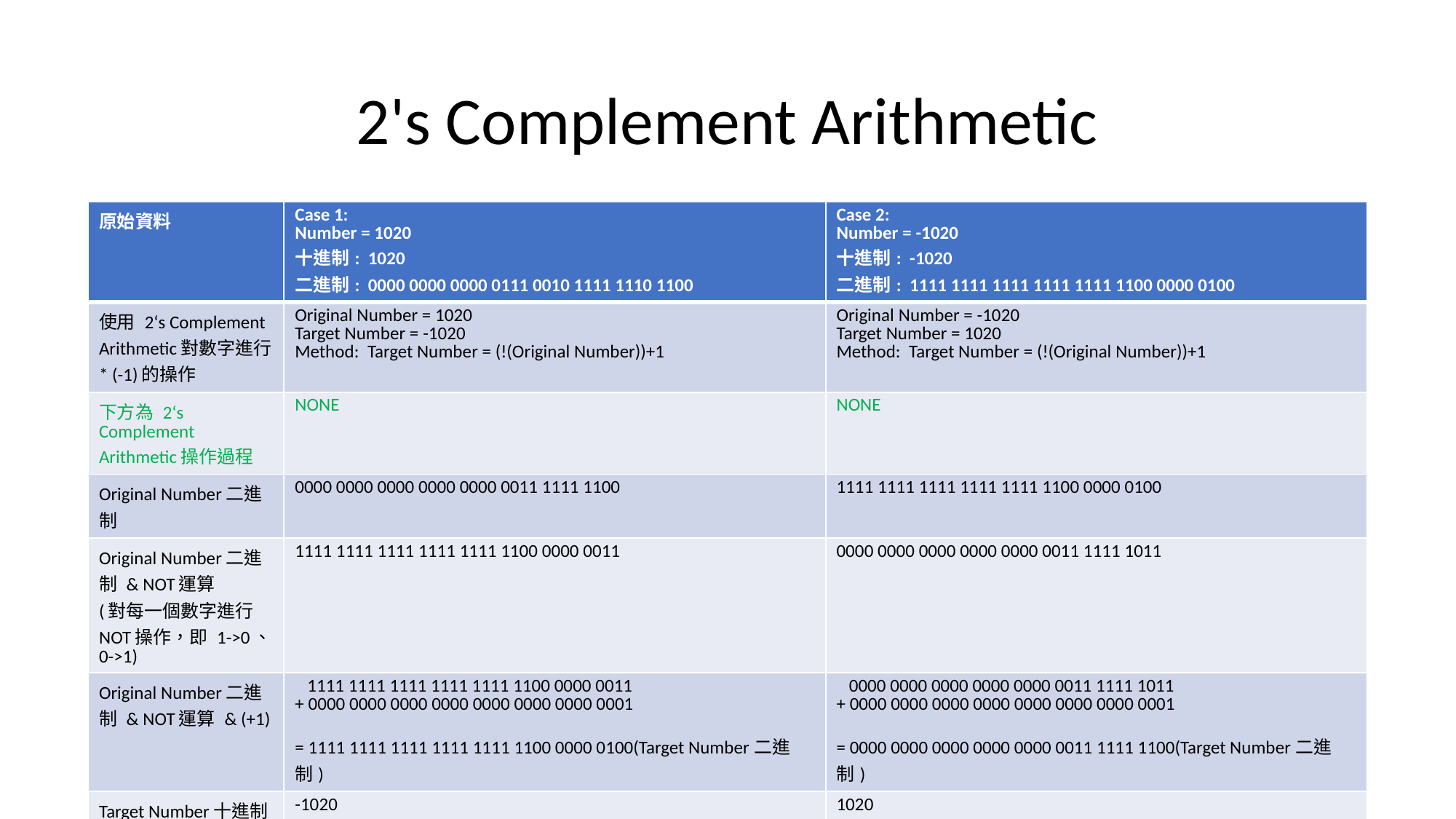

# 2's Complement Arithmetic
| 原始資料 | Case 1: Number = 1020 十進制: 1020 二進制: 0000 0000 0000 0111 0010 1111 1110 1100 | Case 2: Number = -1020 十進制: -1020 二進制: 1111 1111 1111 1111 1111 1100 0000 0100 |
| --- | --- | --- |
| 使用 2‘s Complement Arithmetic對數字進行 \* (-1)的操作 | Original Number = 1020 Target Number = -1020 Method: Target Number = (!(Original Number))+1 | Original Number = -1020 Target Number = 1020 Method: Target Number = (!(Original Number))+1 |
| 下方為 2‘s Complement Arithmetic操作過程 | NONE | NONE |
| Original Number二進制 | 0000 0000 0000 0000 0000 0011 1111 1100 | 1111 1111 1111 1111 1111 1100 0000 0100 |
| Original Number二進制 & NOT運算 (對每一個數字進行 NOT操作，即 1->0、0->1) | 1111 1111 1111 1111 1111 1100 0000 0011 | 0000 0000 0000 0000 0000 0011 1111 1011 |
| Original Number二進制 & NOT運算 & (+1) | 1111 1111 1111 1111 1111 1100 0000 0011 + 0000 0000 0000 0000 0000 0000 0000 0001 = 1111 1111 1111 1111 1111 1100 0000 0100(Target Number二進制) | 0000 0000 0000 0000 0000 0011 1111 1011 + 0000 0000 0000 0000 0000 0000 0000 0001 = 0000 0000 0000 0000 0000 0011 1111 1100(Target Number二進制) |
| Target Number十進制 | -1020 | 1020 |